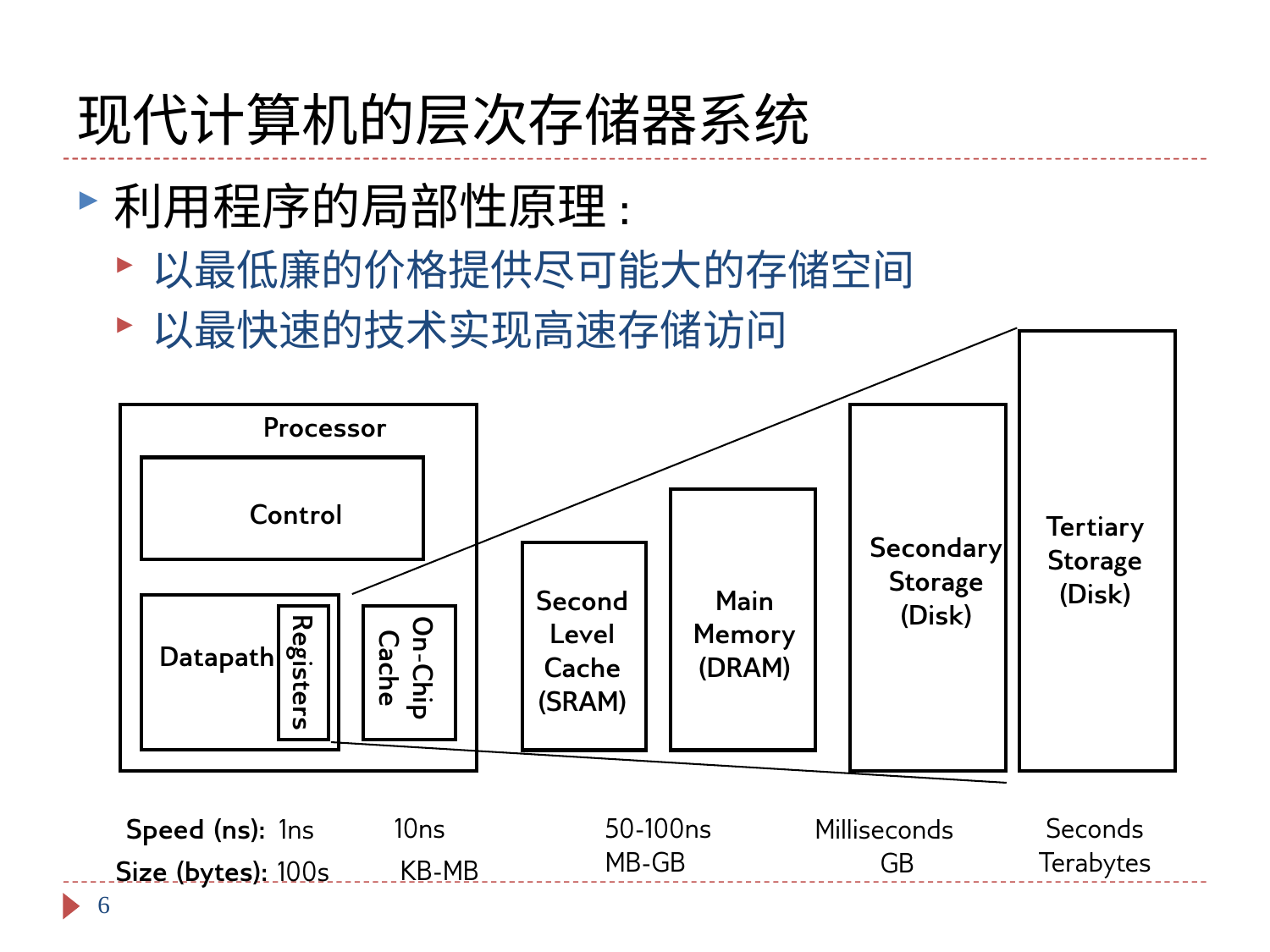

# 现代计算机的层次存储器系统
利用程序的局部性原理:
以最低廉的价格提供尽可能大的存储空间
以最快速的技术实现高速存储访问

Processor

Control
Tertiary
Storage
(Disk)
Secondary
Storage
(Disk)

Second
Level
Cache
(SRAM)
Main
Memory
(DRAM)

On-Chip
Cache
Datapath
Registers

10ns
50-100ns
MB-GB
Seconds
Terabytes
Speed (ns):
1ns
Milliseconds
   GB
KB-MB
Size (bytes):
100s
6